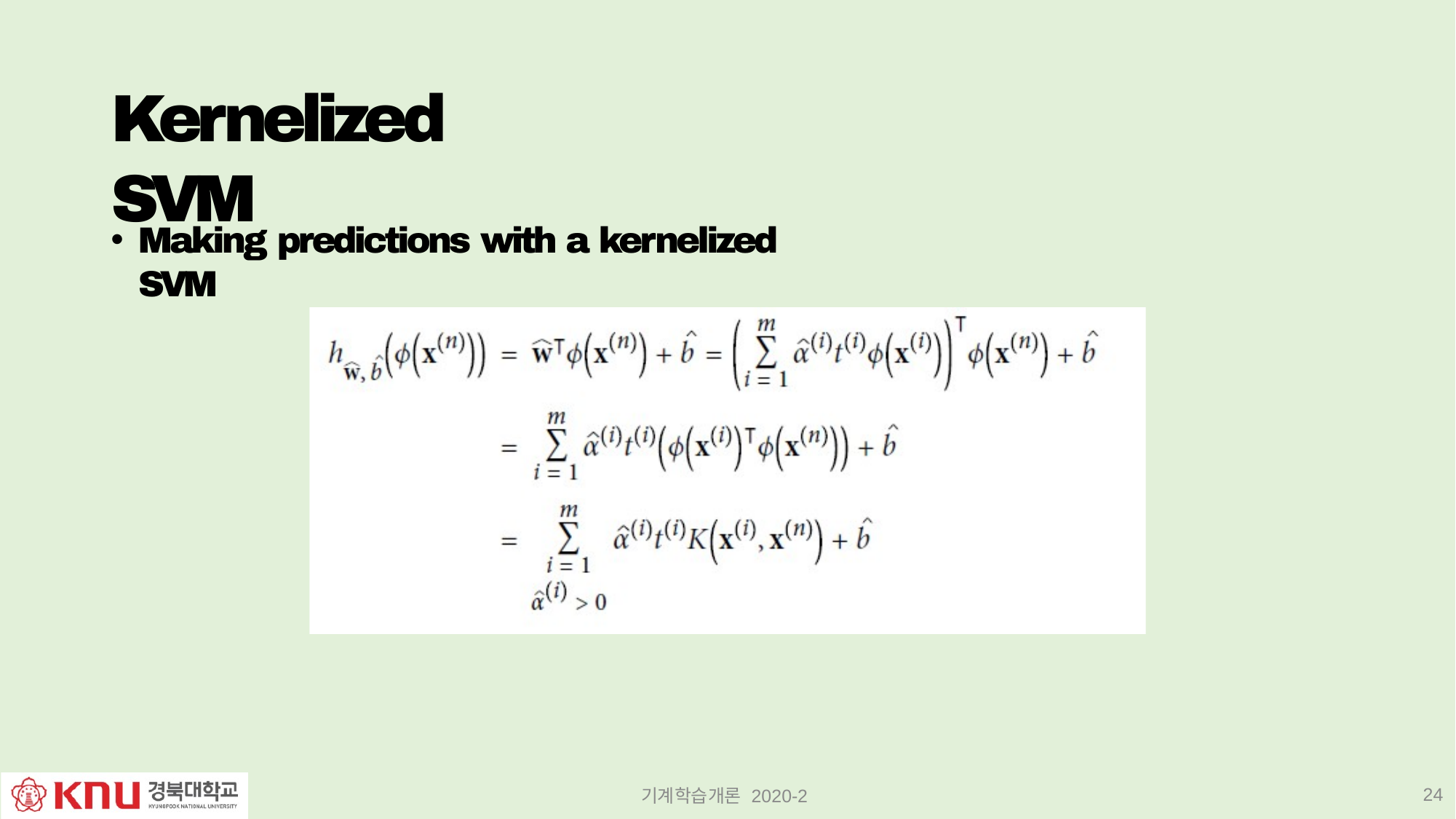

# Kernelized SVM
Making predictions with a kernelized SVM

24
기계학습개론 2020-2